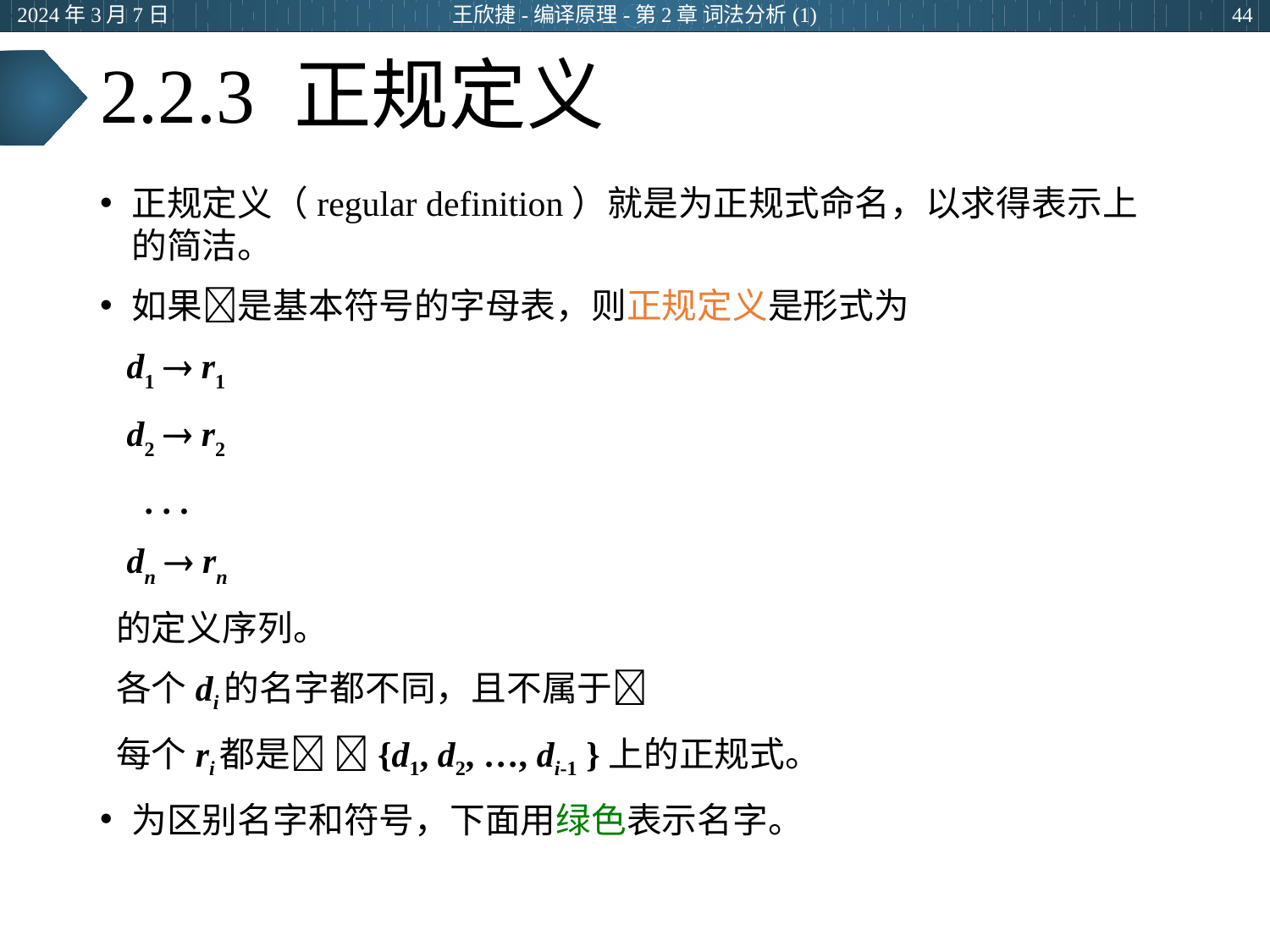

2024年3月7日
王欣捷-编译原理-第2章 词法分析(1)
44
# 2.2.3 正规定义
正规定义（regular definition）就是为正规式命名，以求得表示上的简洁。
如果∑是基本符号的字母表，则正规定义是形式为
   d1 → r1
   d2 → r2
     . . .
   dn → rn
 的定义序列。
 各个di的名字都不同，且不属于∑
 每个ri都是∑ ∪{d1, d2, …, di-1 }上的正规式。
为区别名字和符号，下面用绿色表示名字。